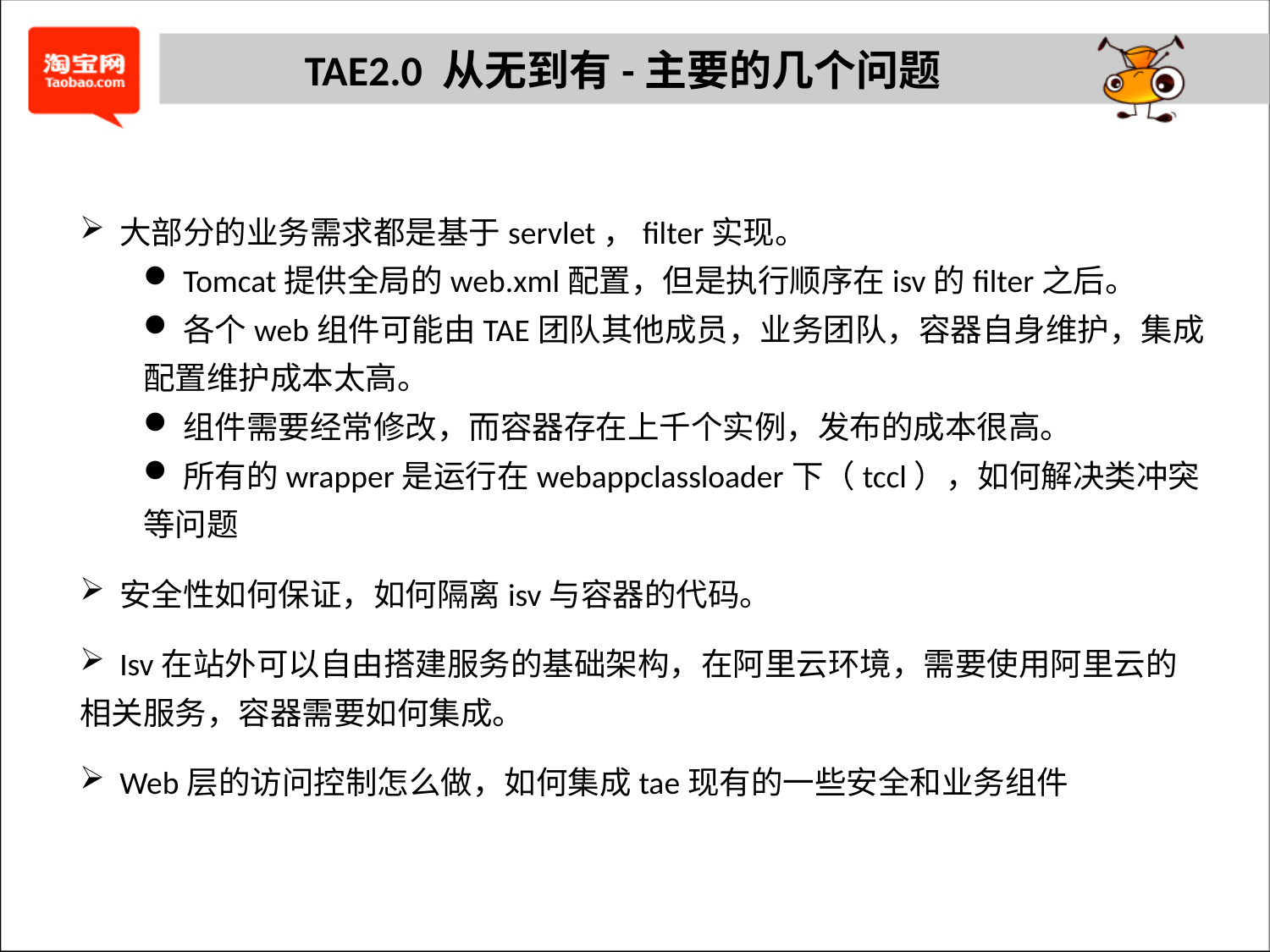

TAE2.0 从无到有-主要的几个问题
大部分的业务需求都是基于servlet，filter实现。
Tomcat提供全局的web.xml配置，但是执行顺序在isv的filter之后。
各个web组件可能由TAE团队其他成员，业务团队，容器自身维护，集成
配置维护成本太高。
组件需要经常修改，而容器存在上千个实例，发布的成本很高。
所有的wrapper是运行在webappclassloader下（tccl），如何解决类冲突
等问题
安全性如何保证，如何隔离isv与容器的代码。
Isv在站外可以自由搭建服务的基础架构，在阿里云环境，需要使用阿里云的
相关服务，容器需要如何集成。
Web层的访问控制怎么做，如何集成tae现有的一些安全和业务组件